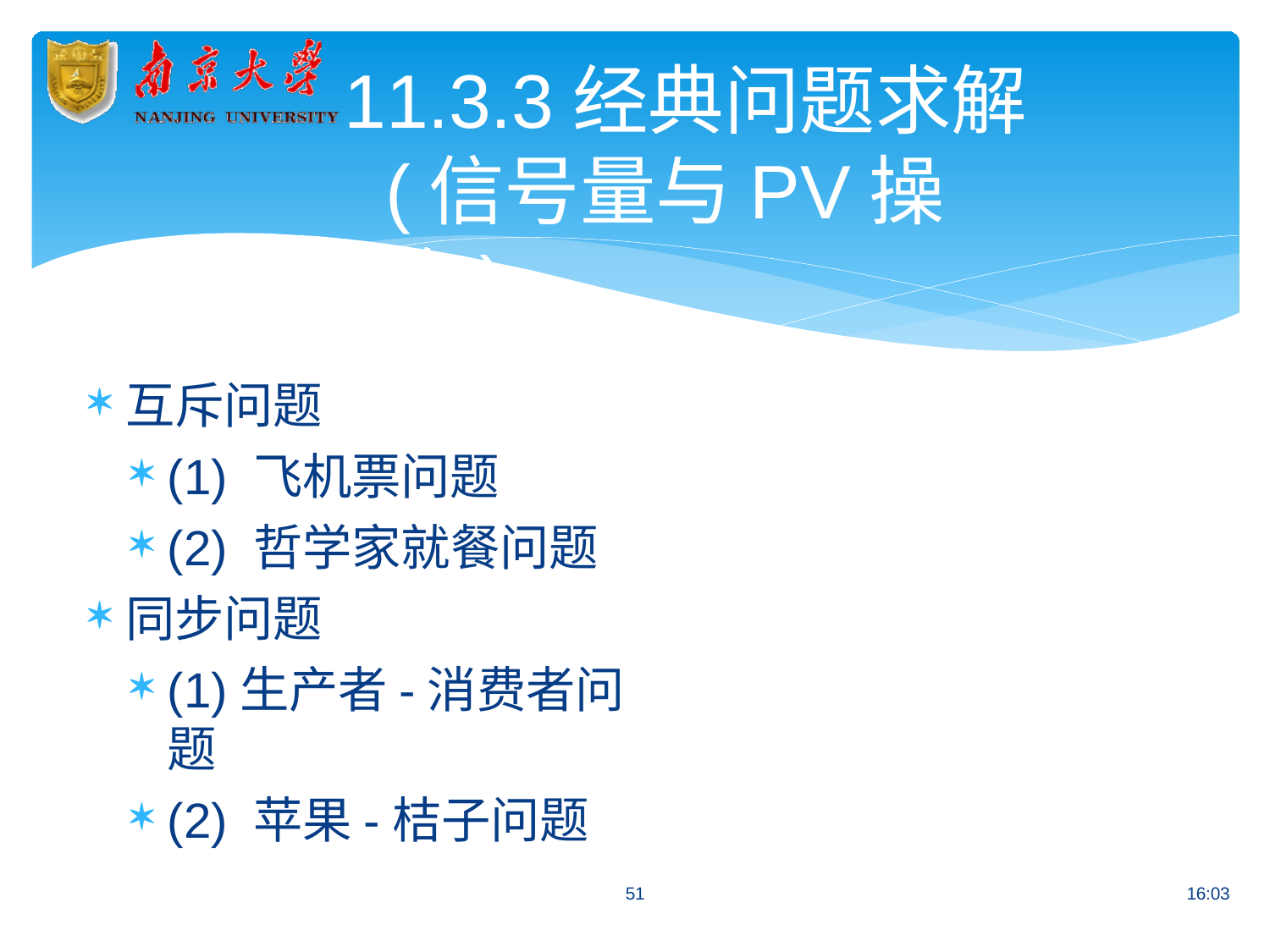

# 11.3.3	经典问题求解
(信号量与PV操作)

互斥问题
(1) 飞机票问题
(2) 哲学家就餐问题
同步问题
(1)生产者-消费者问题
(2) 苹果-桔子问题
51
16:03